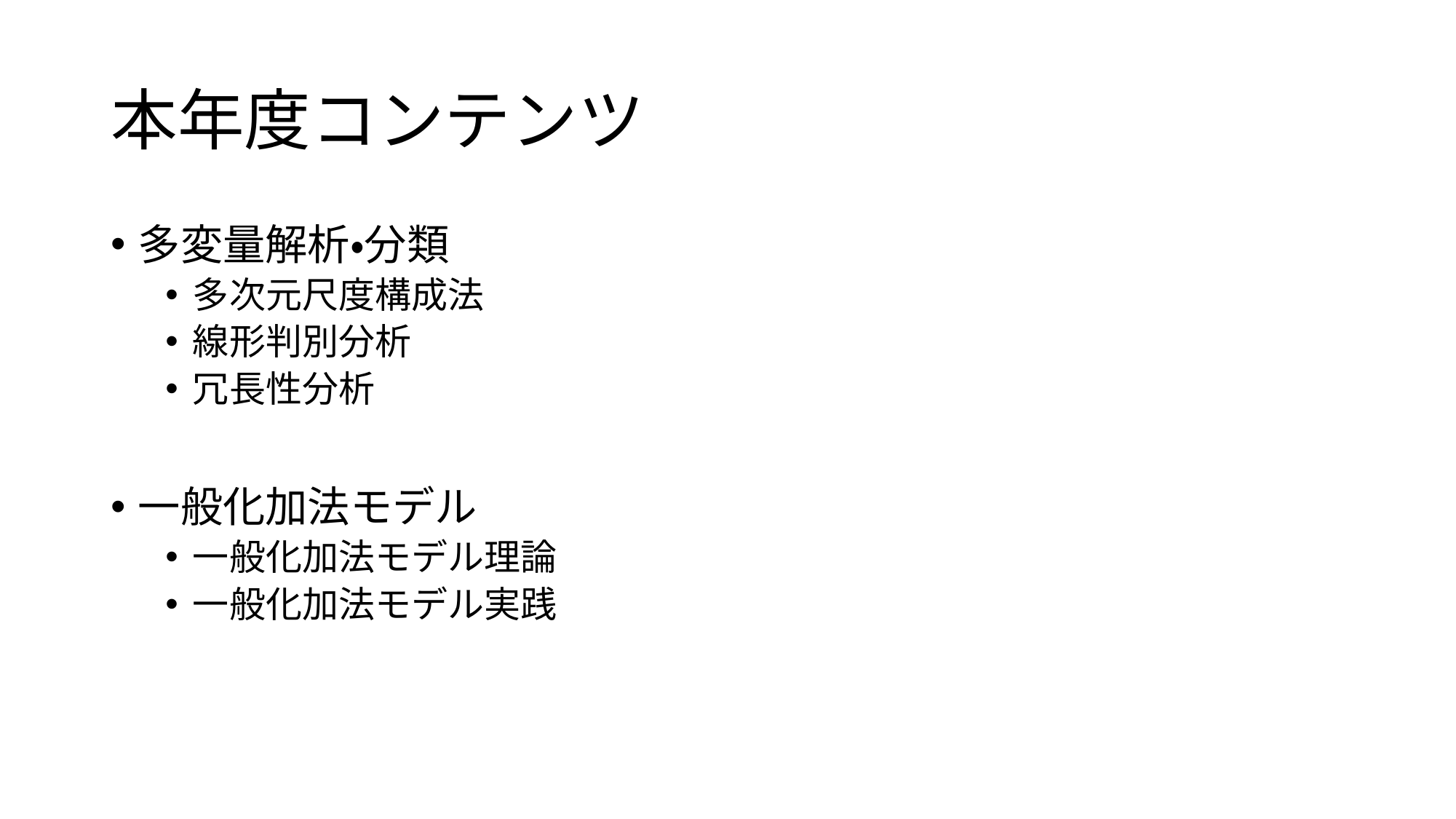

# 本年度コンテンツ
多変量解析・分類
多次元尺度構成法
線形判別分析
冗長性分析

一般化加法モデル
一般化加法モデル理論
一般化加法モデル実践